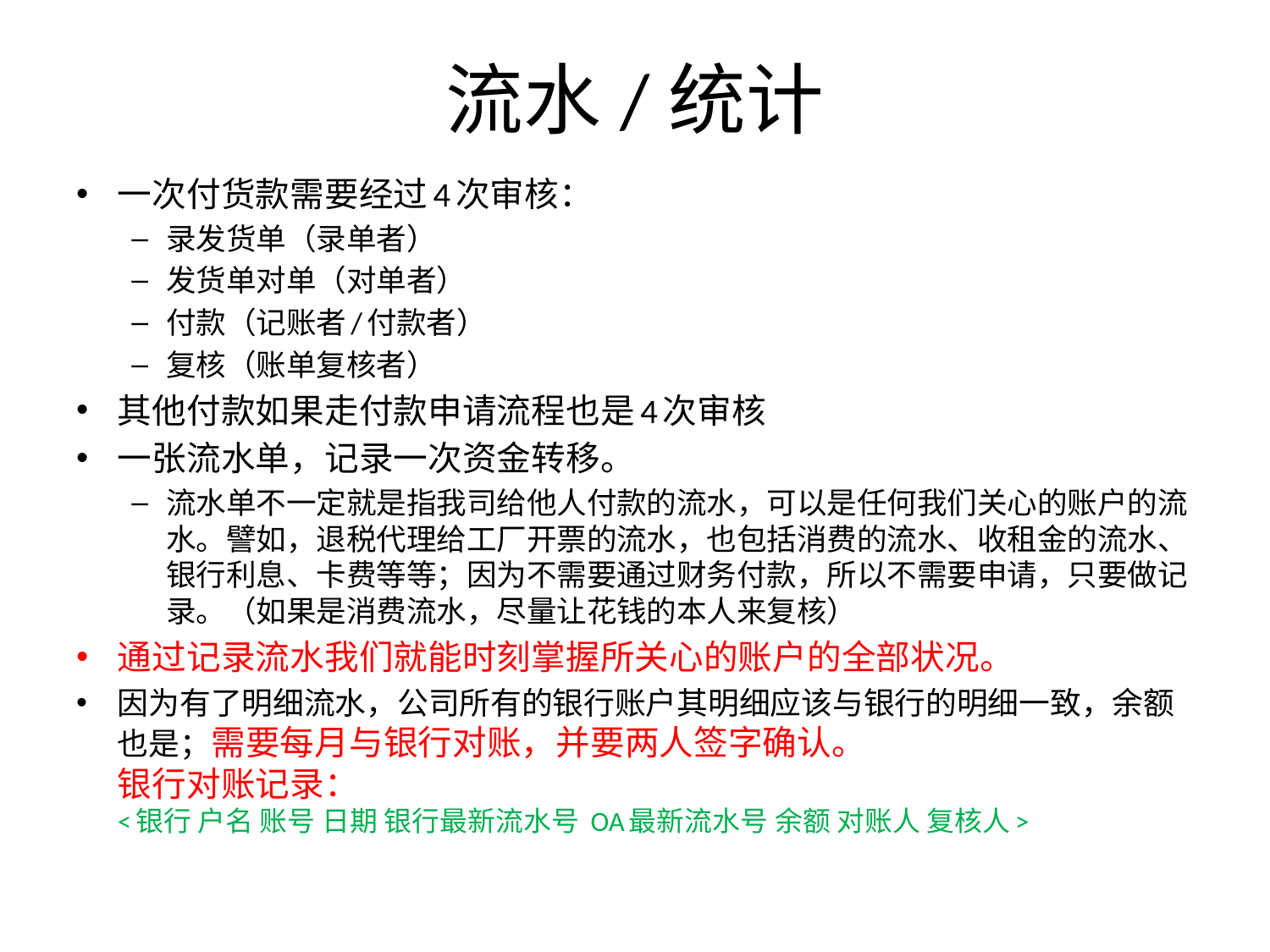

# 流水/统计
一次付货款需要经过4次审核：
录发货单（录单者）
发货单对单（对单者）
付款（记账者/付款者）
复核（账单复核者）
其他付款如果走付款申请流程也是4次审核
一张流水单，记录一次资金转移。
流水单不一定就是指我司给他人付款的流水，可以是任何我们关心的账户的流水。譬如，退税代理给工厂开票的流水，也包括消费的流水、收租金的流水、银行利息、卡费等等；因为不需要通过财务付款，所以不需要申请，只要做记录。（如果是消费流水，尽量让花钱的本人来复核）
通过记录流水我们就能时刻掌握所关心的账户的全部状况。
因为有了明细流水，公司所有的银行账户其明细应该与银行的明细一致，余额也是；需要每月与银行对账，并要两人签字确认。
银行对账记录：
<银行 户名 账号 日期 银行最新流水号 OA最新流水号 余额 对账人 复核人>